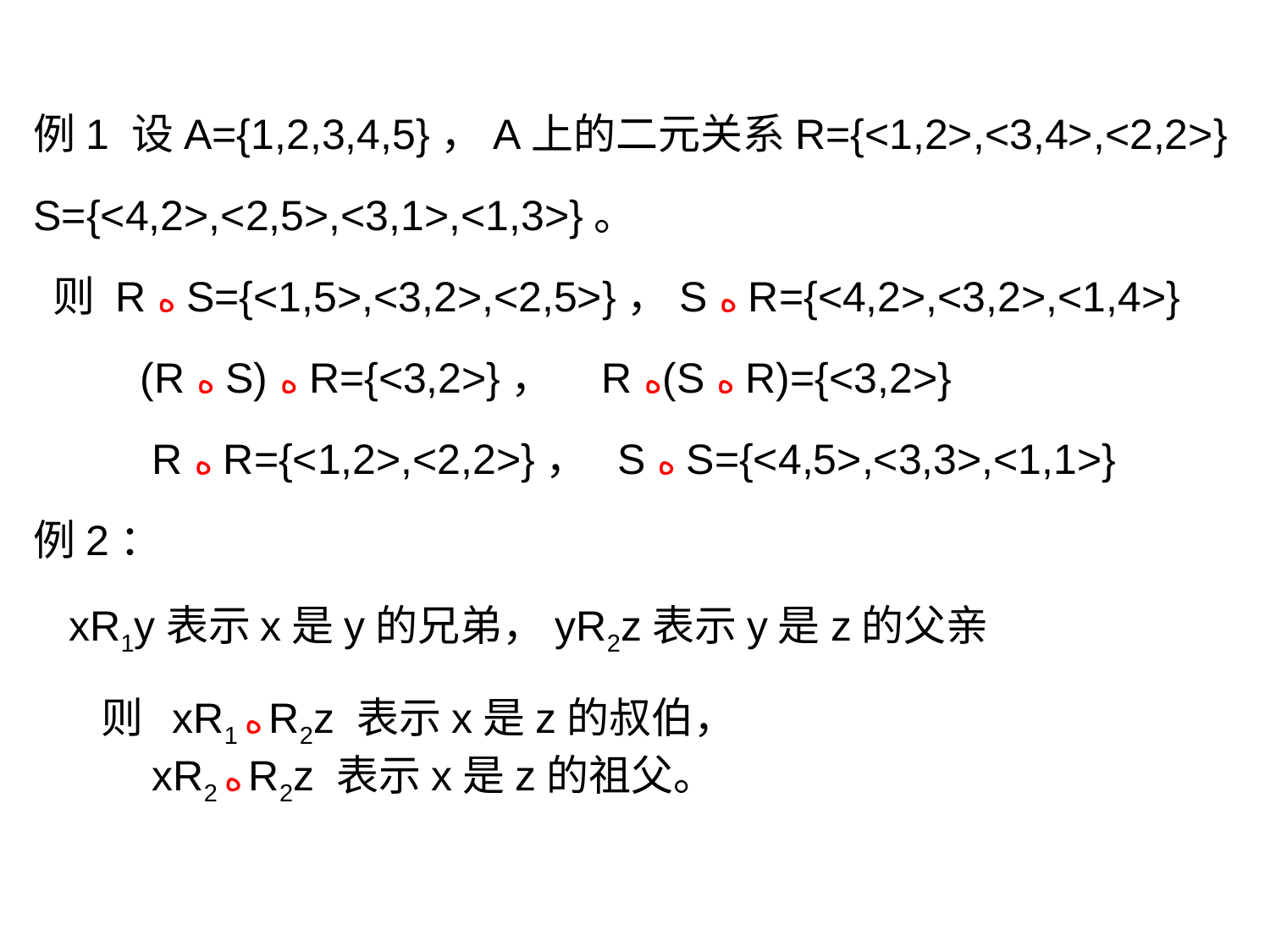

例1 设A={1,2,3,4,5}，A上的二元关系R={<1,2>,<3,4>,<2,2>}
S={<4,2>,<2,5>,<3,1>,<1,3>}。
 则 R ه S={<1,5>,<3,2>,<2,5>}，S ه R={<4,2>,<3,2>,<1,4>}
         (R ه S) ه R={<3,2>}，    R ه(S ه R)={<3,2>}
          R ه R={<1,2>,<2,2>}，  S ه S={<4,5>,<3,3>,<1,1>}
例2：
   xR1y表示x是y的兄弟，yR2z表示y是z的父亲
      则  xR1 ه R2z 表示x是z的叔伯，
          xR2 ه R2z 表示x是z的祖父。